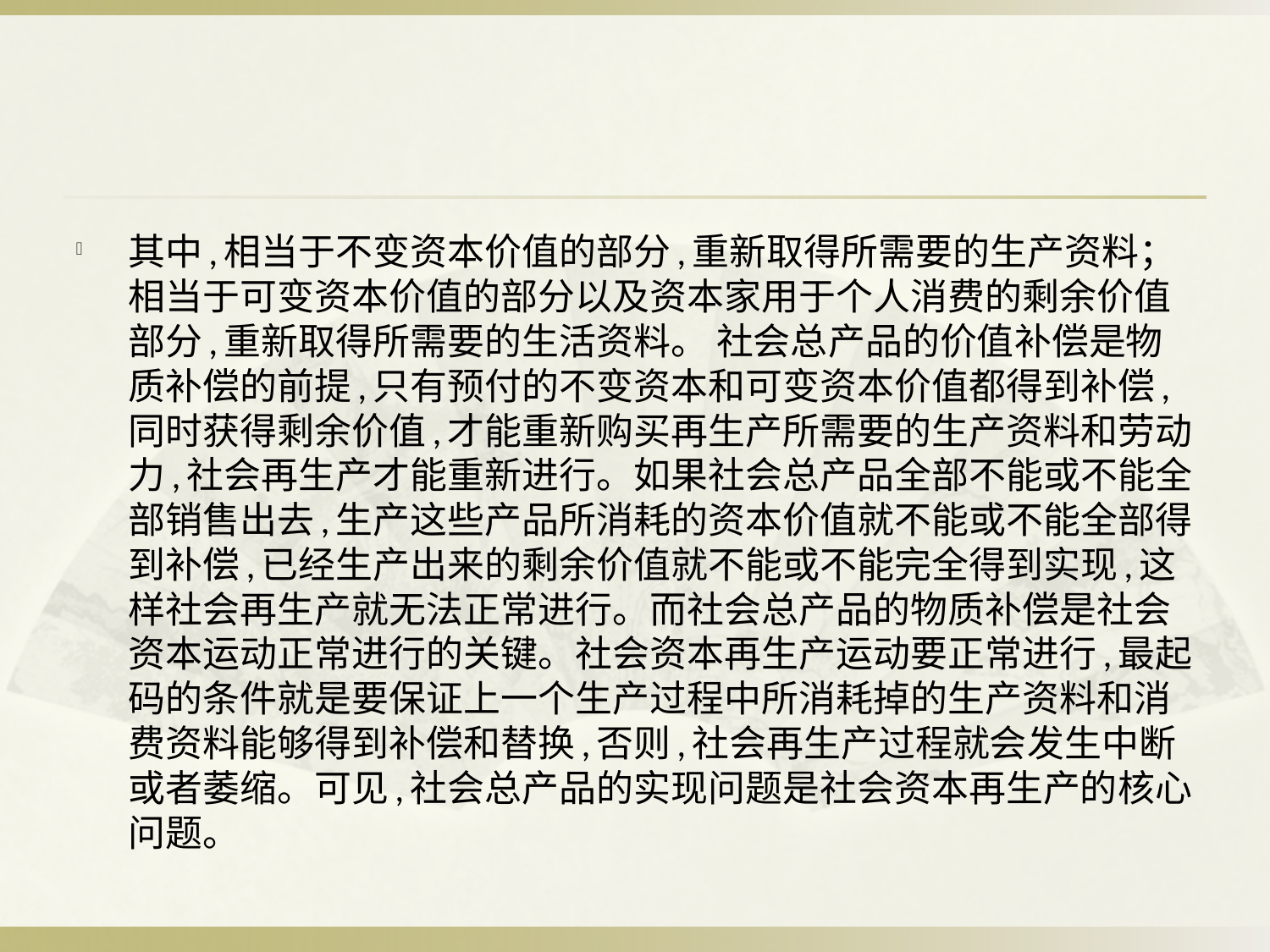

#
其中,相当于不变资本价值的部分,重新取得所需要的生产资料；相当于可变资本价值的部分以及资本家用于个人消费的剩余价值部分,重新取得所需要的生活资料。 社会总产品的价值补偿是物质补偿的前提,只有预付的不变资本和可变资本价值都得到补偿,同时获得剩余价值,才能重新购买再生产所需要的生产资料和劳动力,社会再生产才能重新进行。如果社会总产品全部不能或不能全部销售出去,生产这些产品所消耗的资本价值就不能或不能全部得到补偿,已经生产出来的剩余价值就不能或不能完全得到实现,这样社会再生产就无法正常进行。而社会总产品的物质补偿是社会资本运动正常进行的关键。社会资本再生产运动要正常进行,最起码的条件就是要保证上一个生产过程中所消耗掉的生产资料和消费资料能够得到补偿和替换,否则,社会再生产过程就会发生中断或者萎缩。可见,社会总产品的实现问题是社会资本再生产的核心问题。